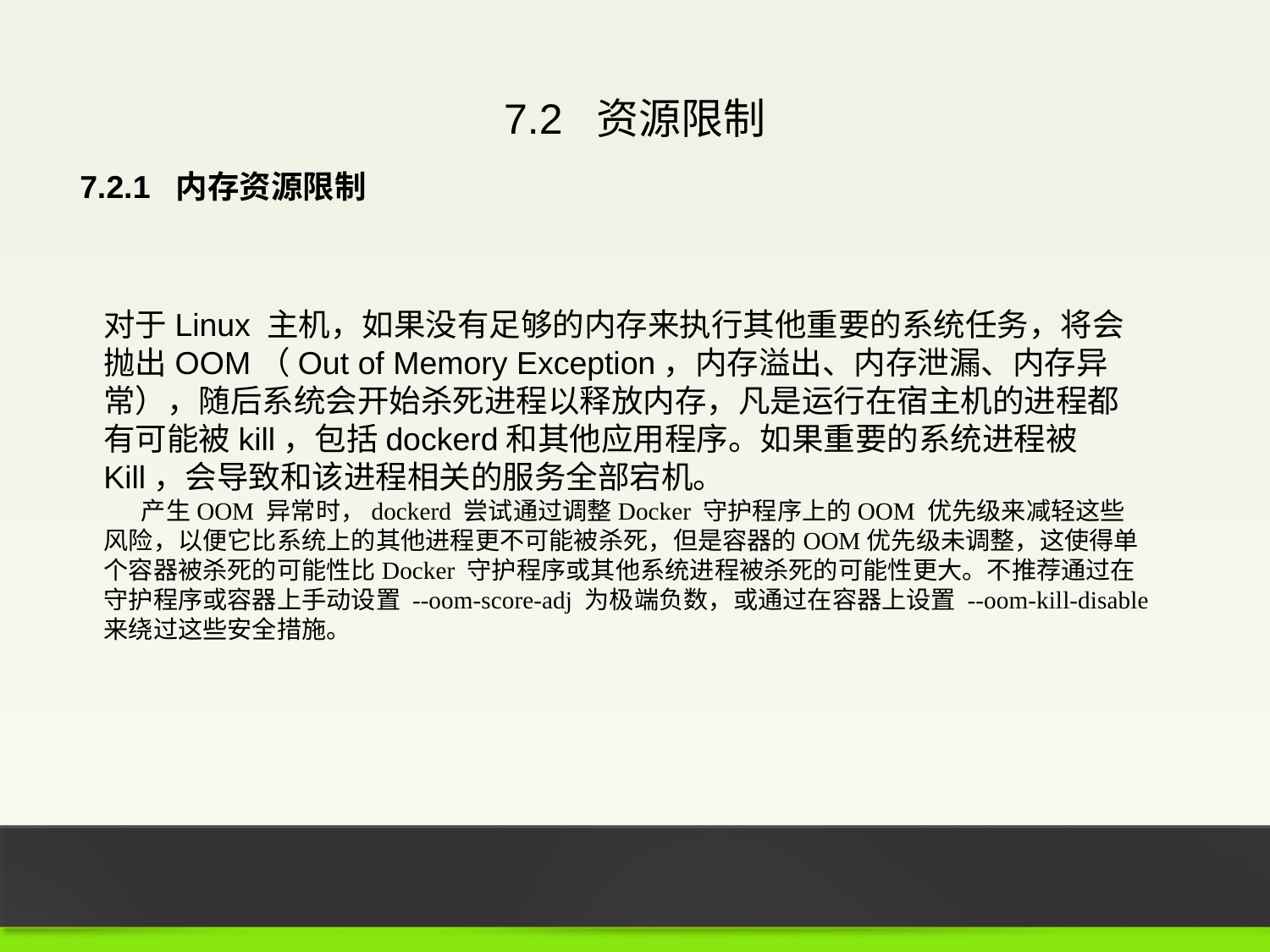

7.2  资源限制
7.2.1  内存资源限制
对于Linux 主机，如果没有足够的内存来执行其他重要的系统任务，将会抛出OOM（Out of Memory Exception，内存溢出、内存泄漏、内存异常），随后系统会开始杀死进程以释放内存，凡是运行在宿主机的进程都有可能被kill，包括dockerd和其他应用程序。如果重要的系统进程被Kill，会导致和该进程相关的服务全部宕机。
产生OOM 异常时，dockerd 尝试通过调整Docker 守护程序上的OOM 优先级来减轻这些风险，以便它比系统上的其他进程更不可能被杀死，但是容器的OOM优先级未调整，这使得单个容器被杀死的可能性比Docker 守护程序或其他系统进程被杀死的可能性更大。不推荐通过在守护程序或容器上手动设置 --oom-score-adj 为极端负数，或通过在容器上设置 --oom-kill-disable 来绕过这些安全措施。